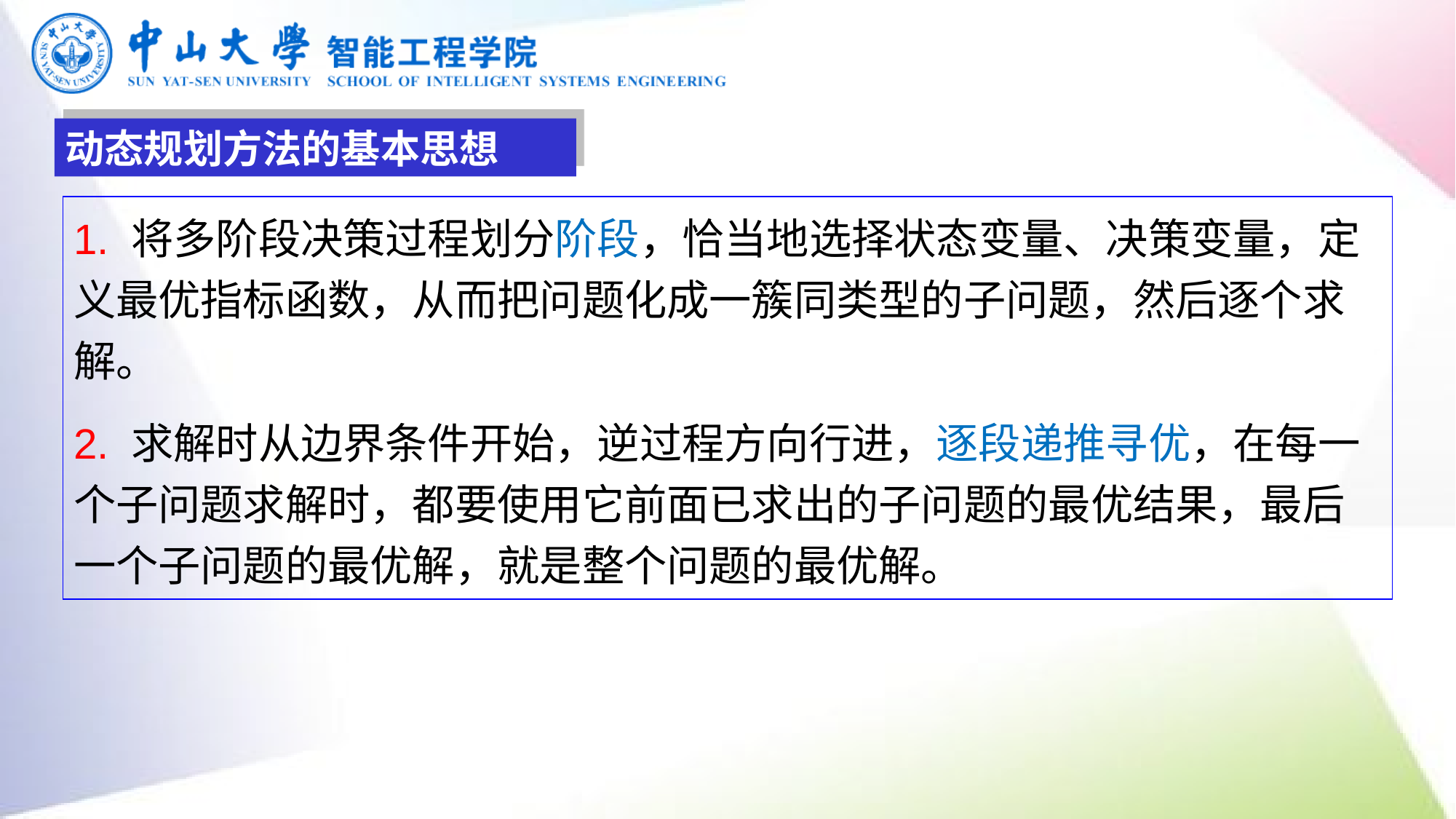

动态规划方法的基本思想
1. 将多阶段决策过程划分阶段，恰当地选择状态变量、决策变量，定义最优指标函数，从而把问题化成一簇同类型的子问题，然后逐个求解。
2. 求解时从边界条件开始，逆过程方向行进，逐段递推寻优，在每一个子问题求解时，都要使用它前面已求出的子问题的最优结果，最后一个子问题的最优解，就是整个问题的最优解。